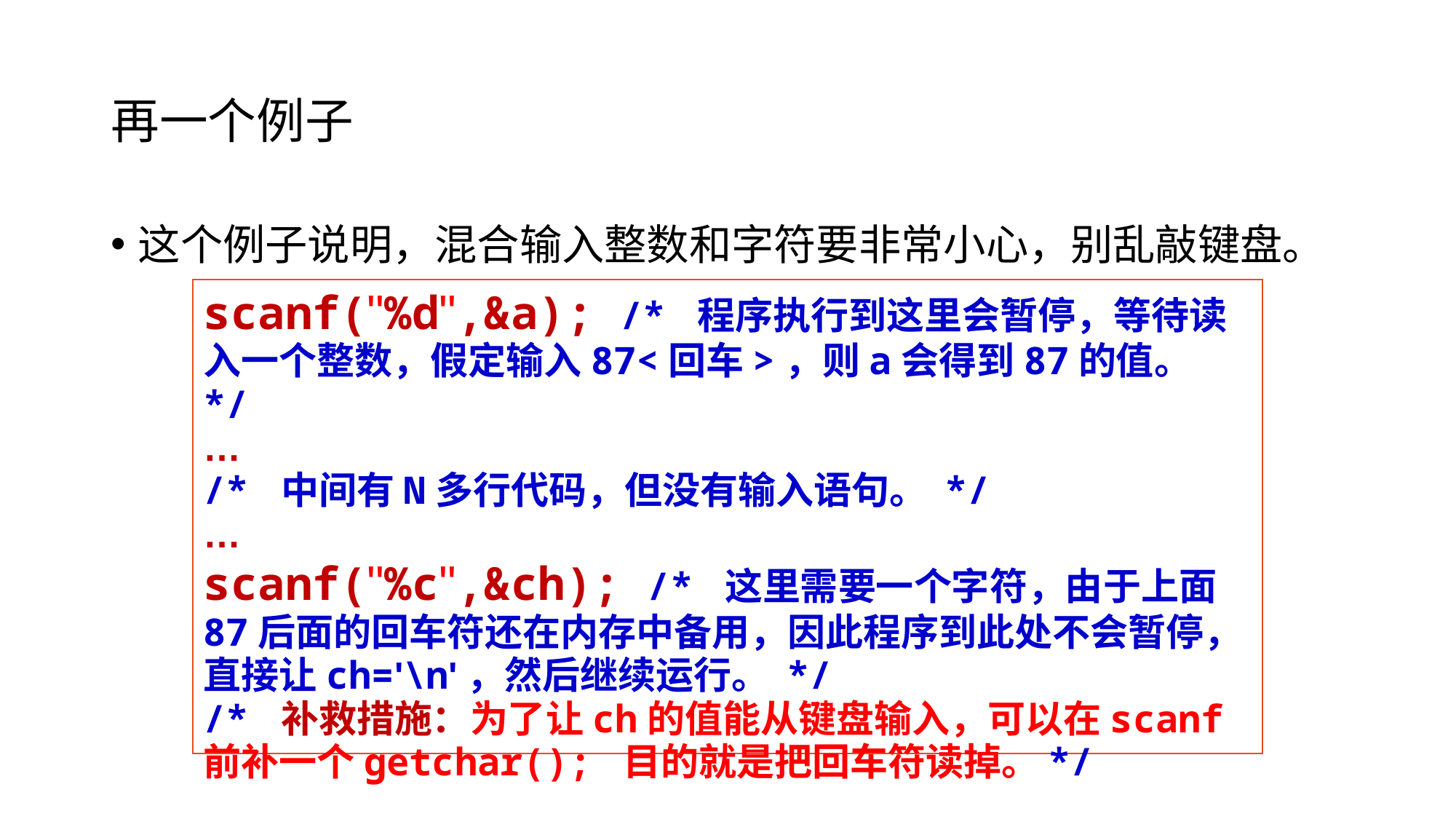

# 再一个例子
这个例子说明，混合输入整数和字符要非常小心，别乱敲键盘。
scanf("%d",&a); /* 程序执行到这里会暂停，等待读入一个整数，假定输入87<回车>，则a会得到87的值。 */
…
/* 中间有N多行代码，但没有输入语句。 */
…
scanf("%c",&ch); /* 这里需要一个字符，由于上面87后面的回车符还在内存中备用，因此程序到此处不会暂停，直接让ch='\n'，然后继续运行。 */
/* 补救措施：为了让ch的值能从键盘输入，可以在scanf前补一个getchar(); 目的就是把回车符读掉。*/